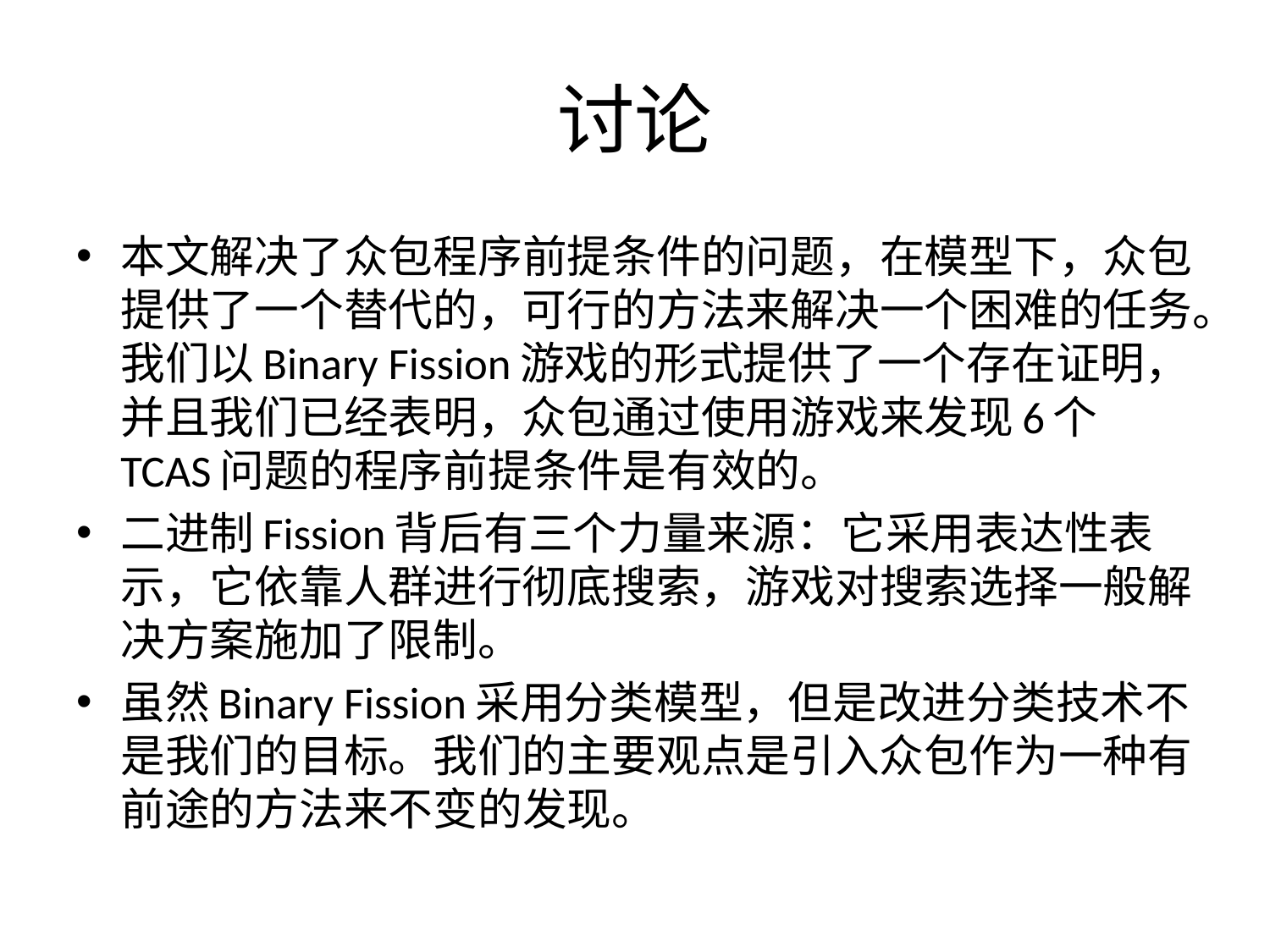

# 讨论
本文解决了众包程序前提条件的问题，在模型下，众包提供了一个替代的，可行的方法来解决一个困难的任务。我们以Binary Fission游戏的形式提供了一个存在证明，并且我们已经表明，众包通过使用游戏来发现6个TCAS问题的程序前提条件是有效的。
二进制Fission背后有三个力量来源：它采用表达性表示，它依靠人群进行彻底搜索，游戏对搜索选择一般解决方案施加了限制。
虽然Binary Fission采用分类模型，但是改进分类技术不是我们的目标。我们的主要观点是引入众包作为一种有前途的方法来不变的发现。